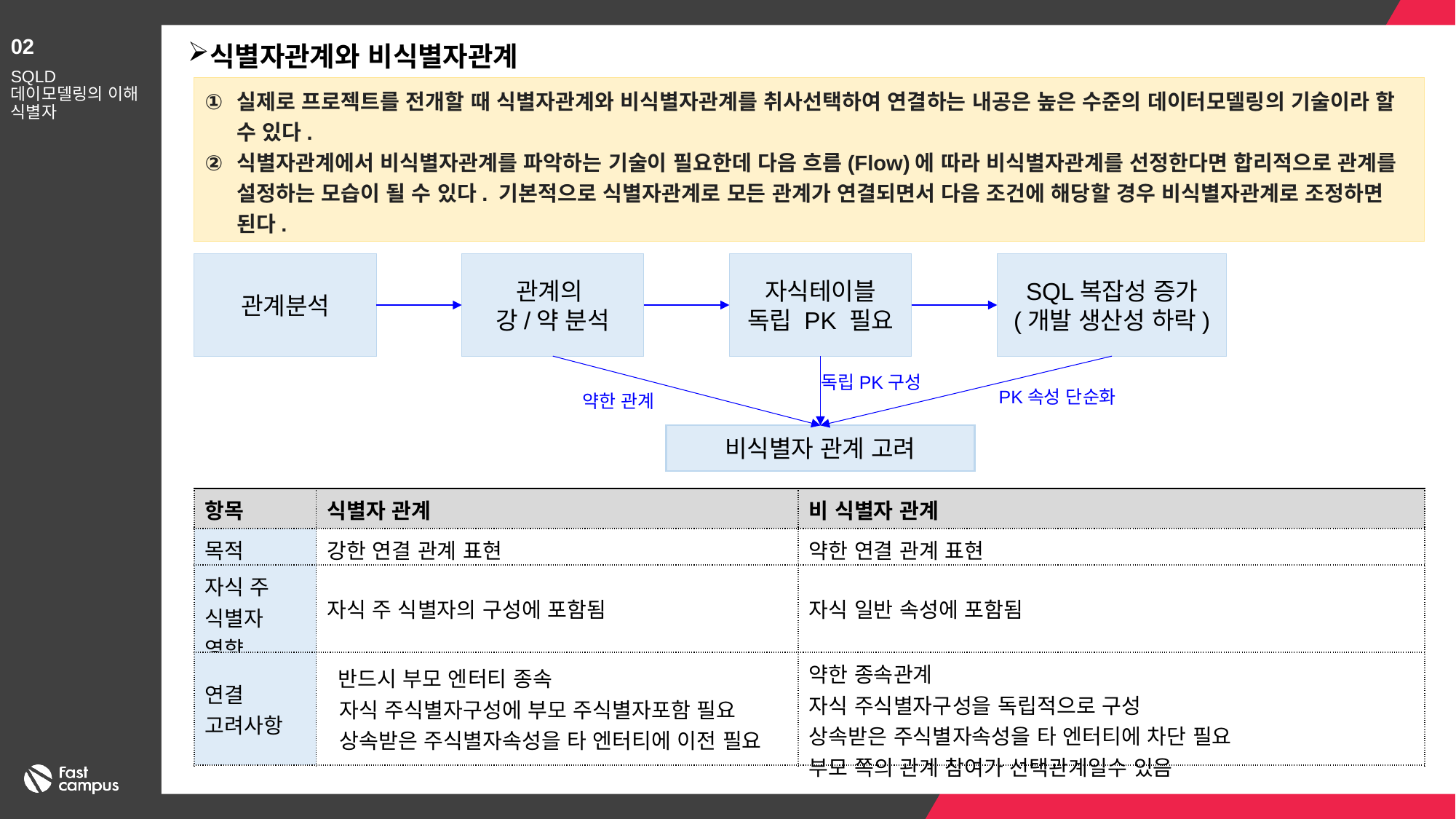

02
식별자관계와 비식별자관계
SQLD
데이모델링의 이해
식별자

실제로 프로젝트를 전개할 때 식별자관계와 비식별자관계를 취사선택하여 연결하는 내공은 높은 수준의 데이터모델링의 기술이라 할 수 있다.
식별자관계에서 비식별자관계를 파악하는 기술이 필요한데 다음 흐름(Flow)에 따라 비식별자관계를 선정한다면 합리적으로 관계를 설정하는 모습이 될 수 있다. 기본적으로 식별자관계로 모든 관계가 연결되면서 다음 조건에 해당할 경우 비식별자관계로 조정하면 된다.
관계분석
관계의
강/약 분석
자식테이블 독립 PK 필요
SQL복잡성 증가
(개발 생산성 하락)
독립PK구성
PK속성 단순화
약한 관계
비식별자 관계 고려
| 항목 | 식별자 관계 | 비 식별자 관계 |
| --- | --- | --- |
| 목적 | 강한 연결 관계 표현 | 약한 연결 관계 표현 |
| 자식 주 식별자 영향 | 자식 주 식별자의 구성에 포함됨 | 자식 일반 속성에 포함됨 |
| 연결 고려사항 | 반드시 부모 엔터티 종속 자식 주식별자구성에 부모 주식별자포함 필요 상속받은 주식별자속성을 타 엔터티에 이전 필요 | 약한 종속관계 자식 주식별자구성을 독립적으로 구성 상속받은 주식별자속성을 타 엔터티에 차단 필요 부모 쪽의 관계 참여가 선택관계일수 있음 |